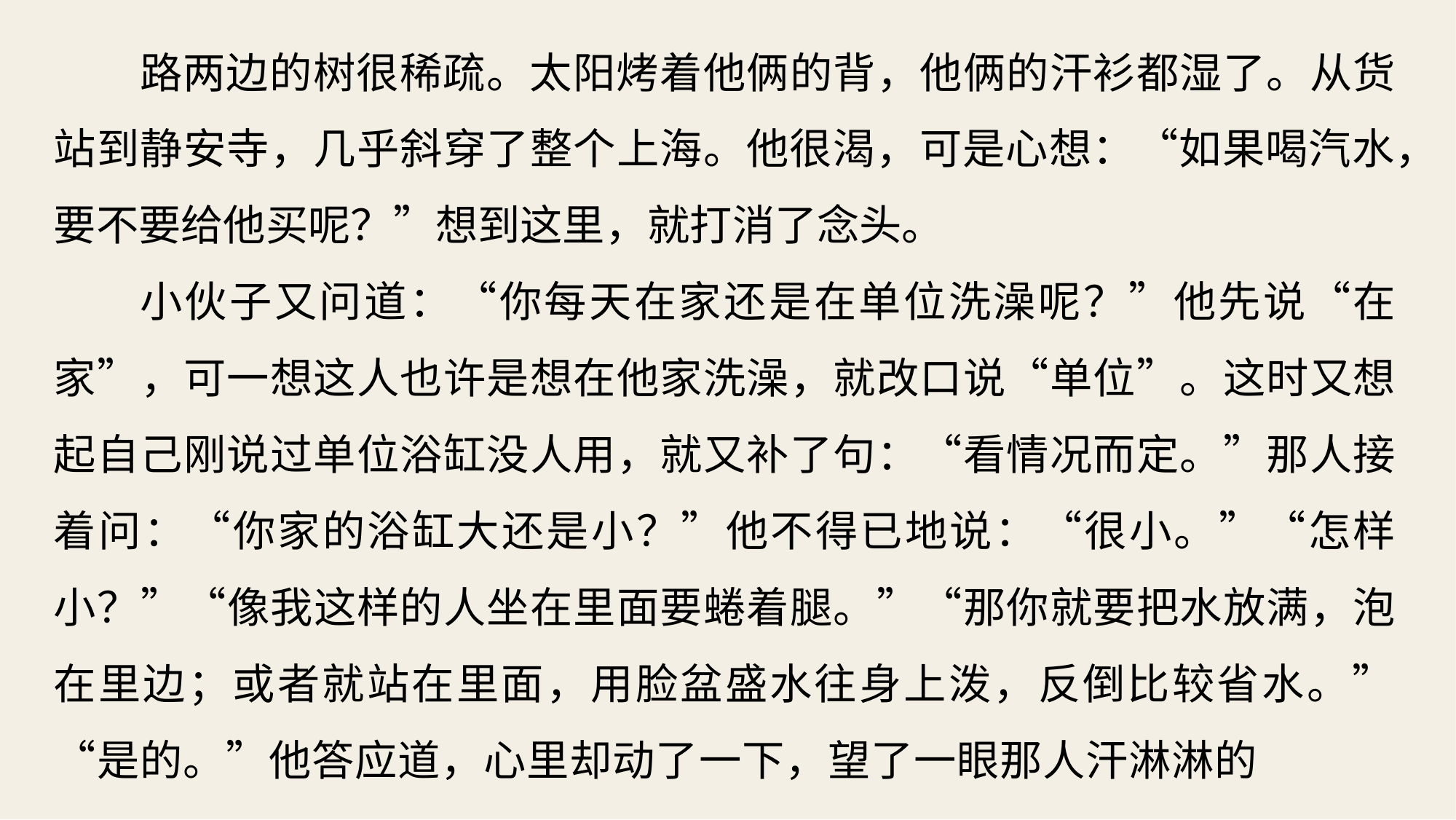

路两边的树很稀疏。太阳烤着他俩的背，他俩的汗衫都湿了。从货站到静安寺，几乎斜穿了整个上海。他很渴，可是心想：“如果喝汽水，要不要给他买呢？”想到这里，就打消了念头。
小伙子又问道：“你每天在家还是在单位洗澡呢？”他先说“在家”，可一想这人也许是想在他家洗澡，就改口说“单位”。这时又想起自己刚说过单位浴缸没人用，就又补了句：“看情况而定。”那人接着问：“你家的浴缸大还是小？”他不得已地说：“很小。”“怎样小？”“像我这样的人坐在里面要蜷着腿。”“那你就要把水放满，泡在里边；或者就站在里面，用脸盆盛水往身上泼，反倒比较省水。”“是的。”他答应道，心里却动了一下，望了一眼那人汗淋淋的